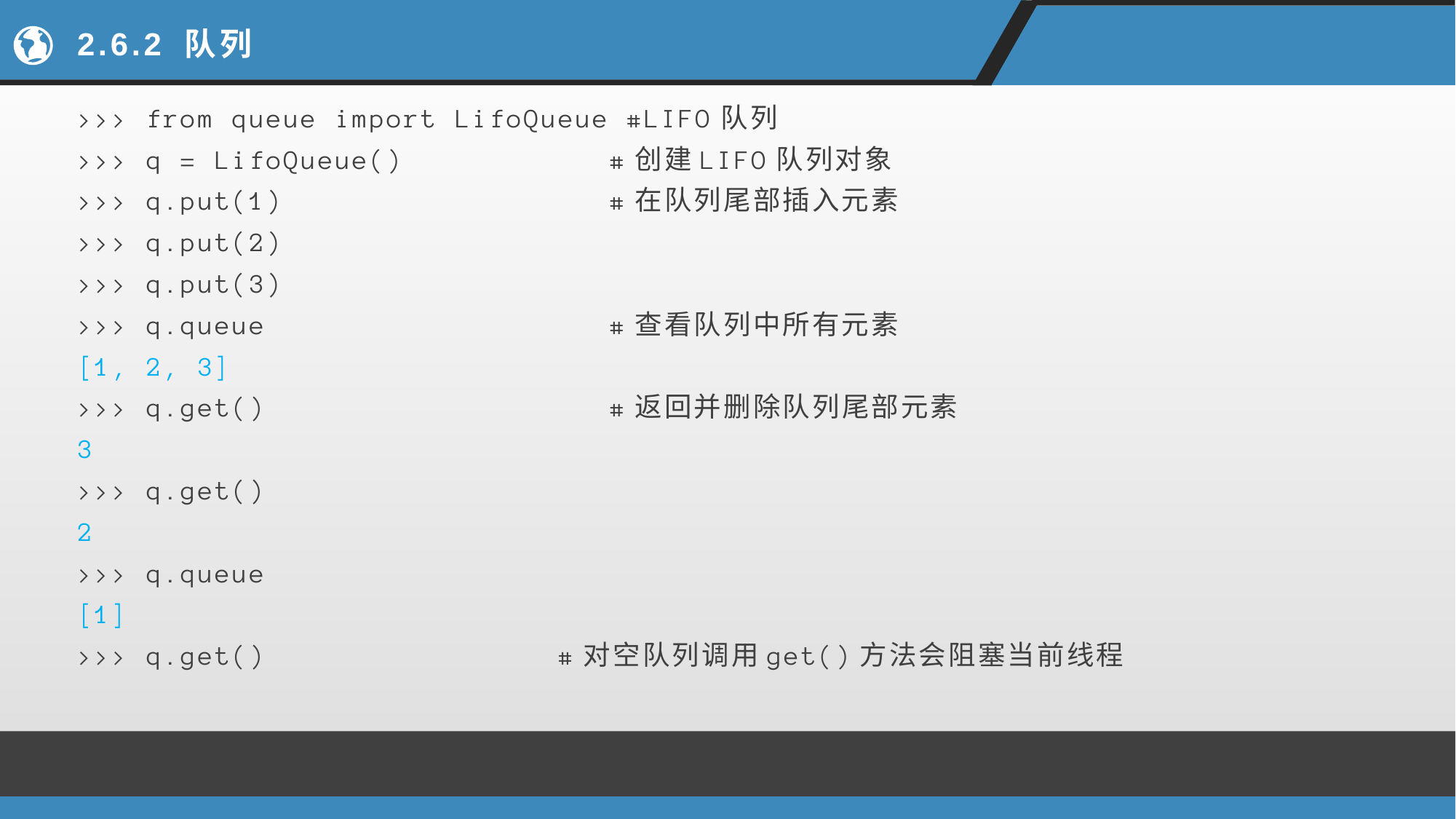

# 2.6.2 队列

>>> from queue import LifoQueue #LIFO队列
>>> q = LifoQueue()            #创建LIFO队列对象
>>> q.put(1)                   #在队列尾部插入元素
>>> q.put(2)
>>> q.put(3)
>>> q.queue                    #查看队列中所有元素
[1, 2, 3]
>>> q.get()                    #返回并删除队列尾部元素
3
>>> q.get()
2
>>> q.queue
[1]
>>> q.get()                 #对空队列调用get()方法会阻塞当前线程